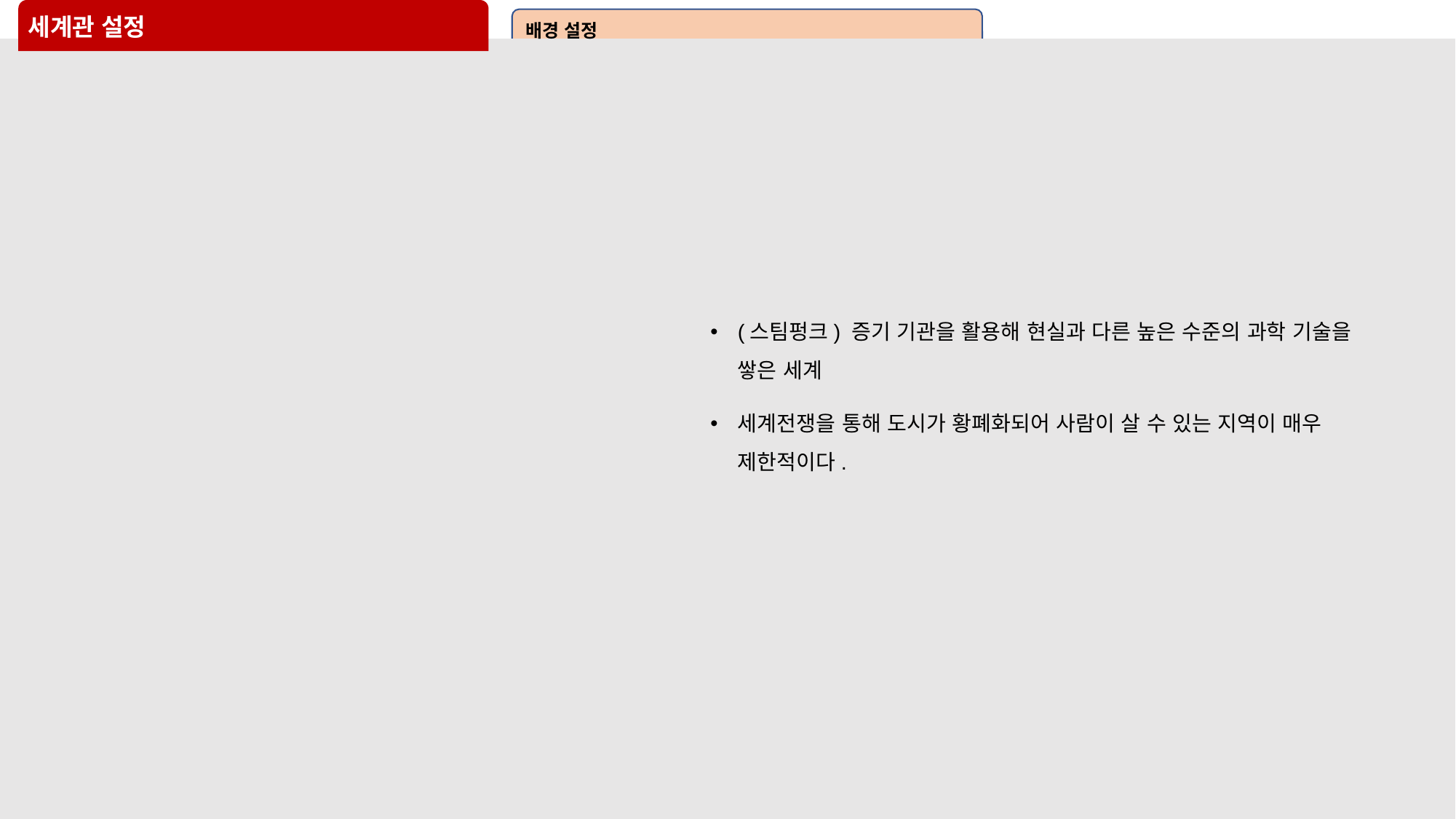

# 세계관 설정
배경 설정

(스팀펑크) 증기 기관을 활용해 현실과 다른 높은 수준의 과학 기술을 쌓은 세계
세계전쟁을 통해 도시가 황폐화되어 사람이 살 수 있는 지역이 매우 제한적이다.